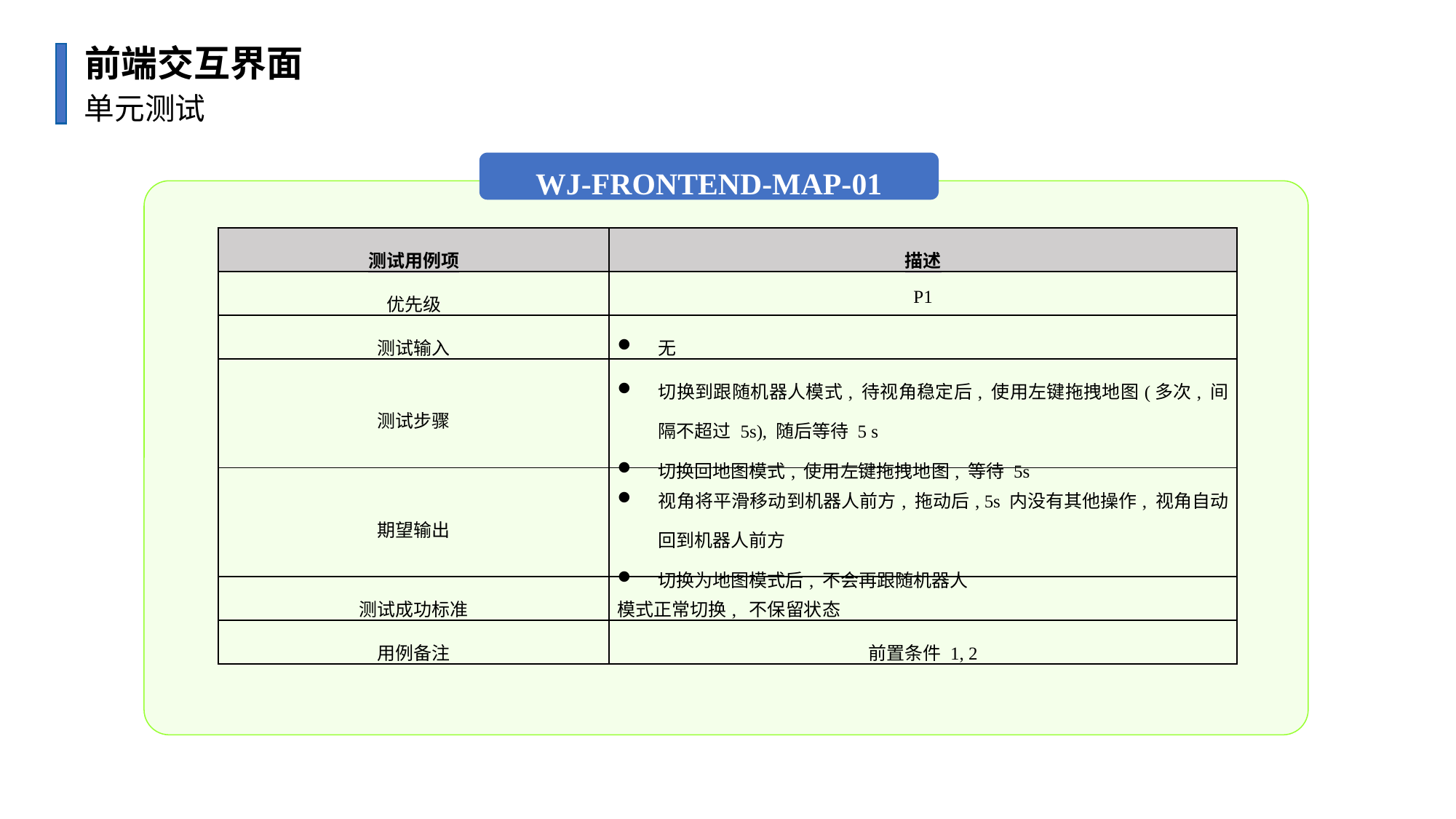

前端交互界面

单元测试
WJ-FRONTEND-MAP-01

| 测试用例项 | 描述 |
| --- | --- |
| 优先级 | P1 |
| 测试输入 | 无 |
| 测试步骤 | 切换到跟随机器人模式, 待视角稳定后, 使用左键拖拽地图(多次, 间隔不超过 5s), 随后等待 5 s 切换回地图模式, 使用左键拖拽地图, 等待 5s |
| 期望输出 | 视角将平滑移动到机器人前方, 拖动后, 5s 内没有其他操作, 视角自动回到机器人前方 切换为地图模式后, 不会再跟随机器人 |
| 测试成功标准 | 模式正常切换, 不保留状态 |
| 用例备注 | 前置条件 1, 2 |